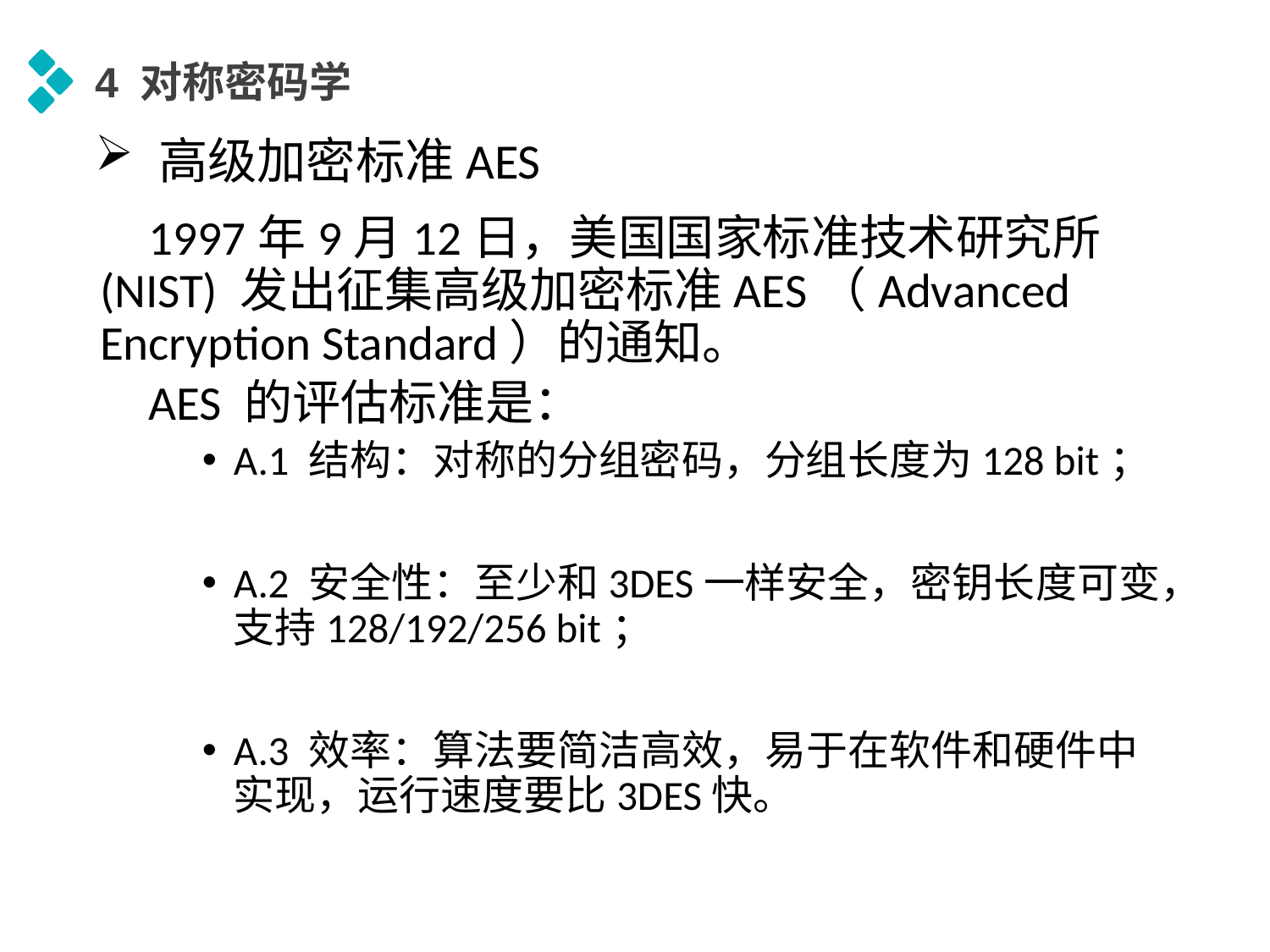

4 对称密码学

高级加密标准AES
1997年9月12日，美国国家标准技术研究所(NIST) 发出征集高级加密标准AES（Advanced Encryption Standard）的通知。
AES 的评估标准是：
A.1 结构：对称的分组密码，分组长度为128 bit；

A.2 安全性：至少和3DES一样安全，密钥长度可变，支持128/192/256 bit；

A.3 效率：算法要简洁高效，易于在软件和硬件中实现，运行速度要比3DES快。